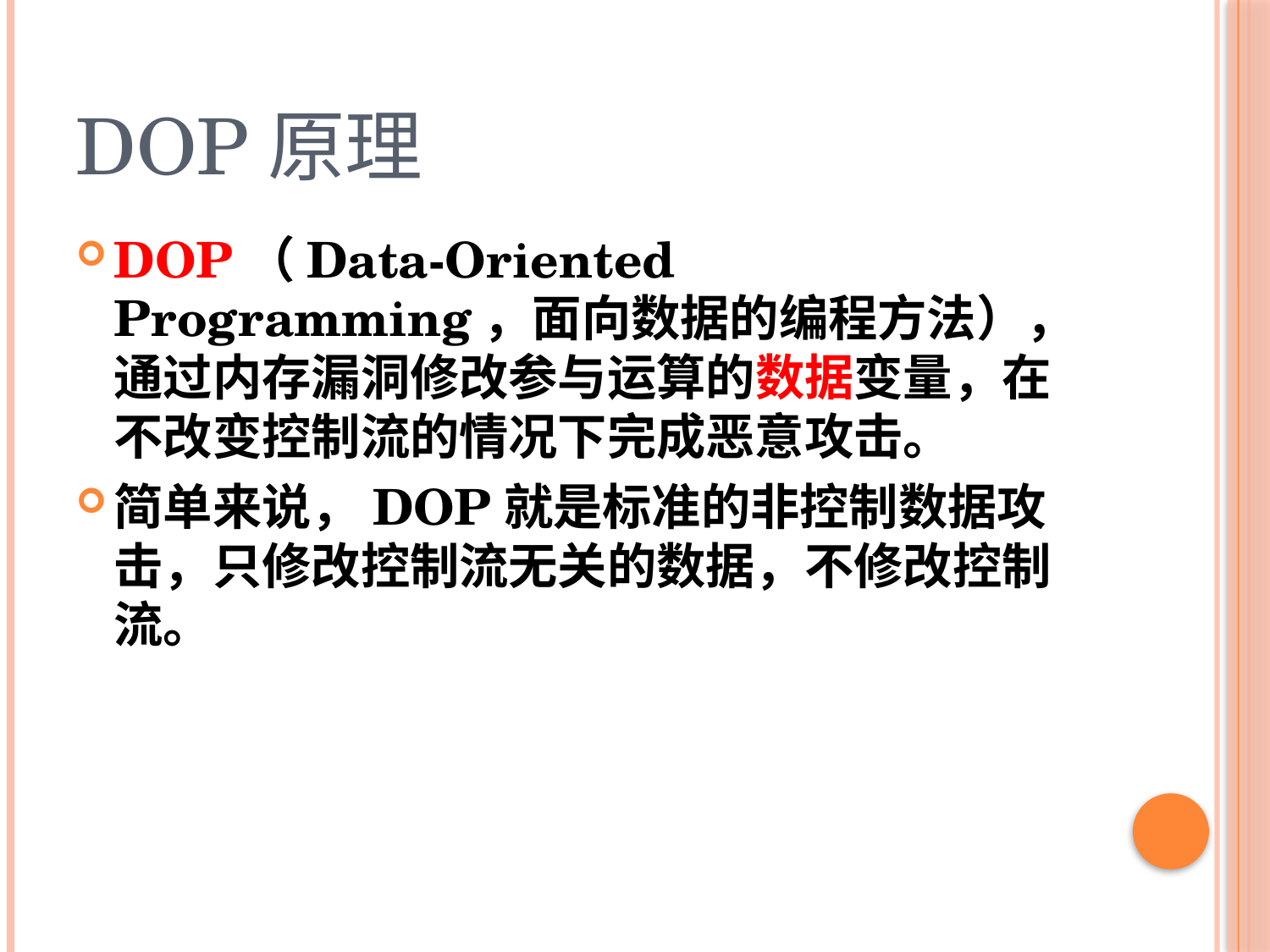

# DOP原理
DOP（Data-Oriented Programming，面向数据的编程方法），通过内存漏洞修改参与运算的数据变量，在不改变控制流的情况下完成恶意攻击。
简单来说，DOP就是标准的非控制数据攻击，只修改控制流无关的数据，不修改控制流。